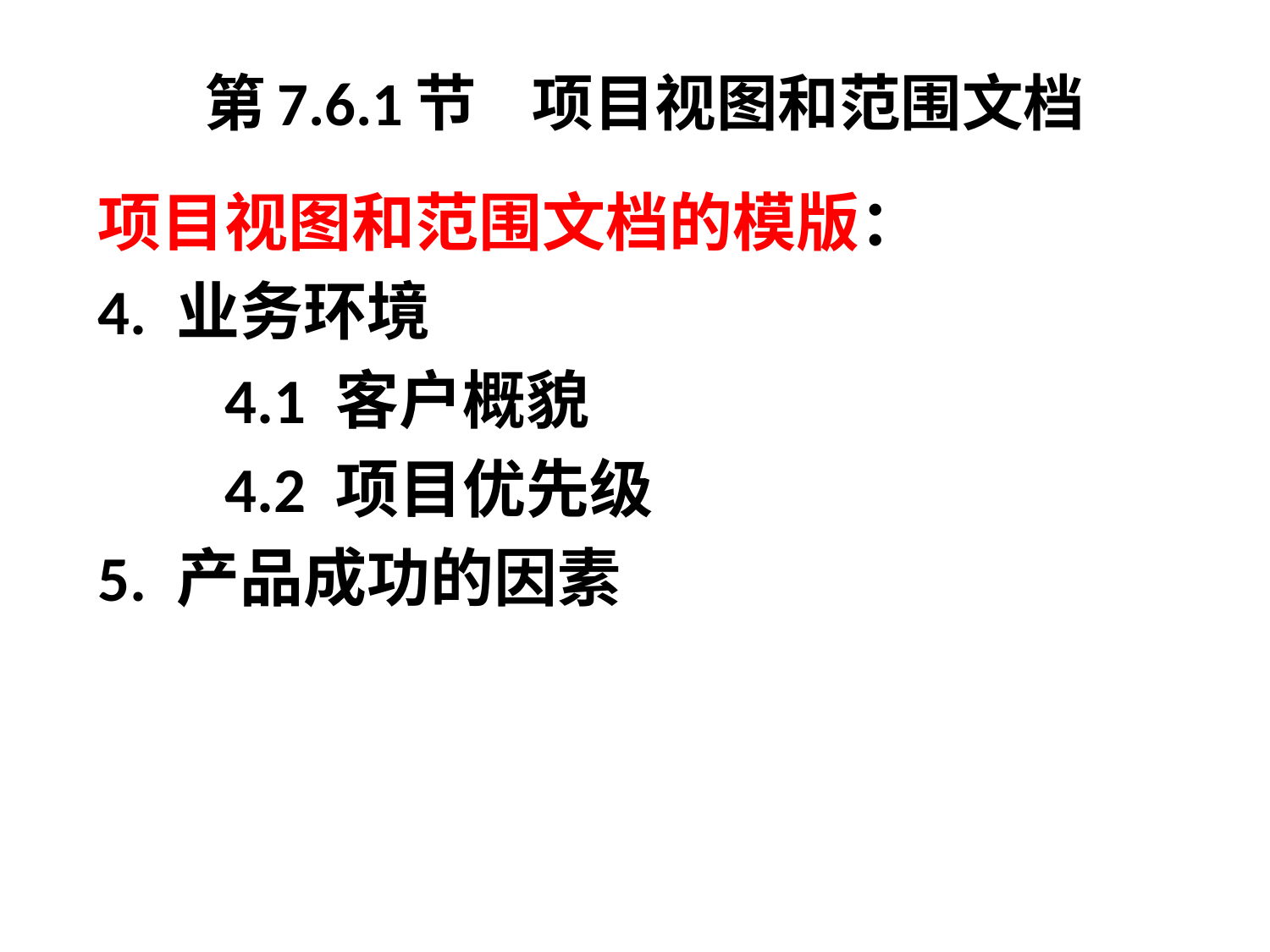

# 第7.6.1节    项目视图和范围文档
项目视图和范围文档的模版：
4. 业务环境
	4.1 客户概貌
	4.2 项目优先级
5. 产品成功的因素